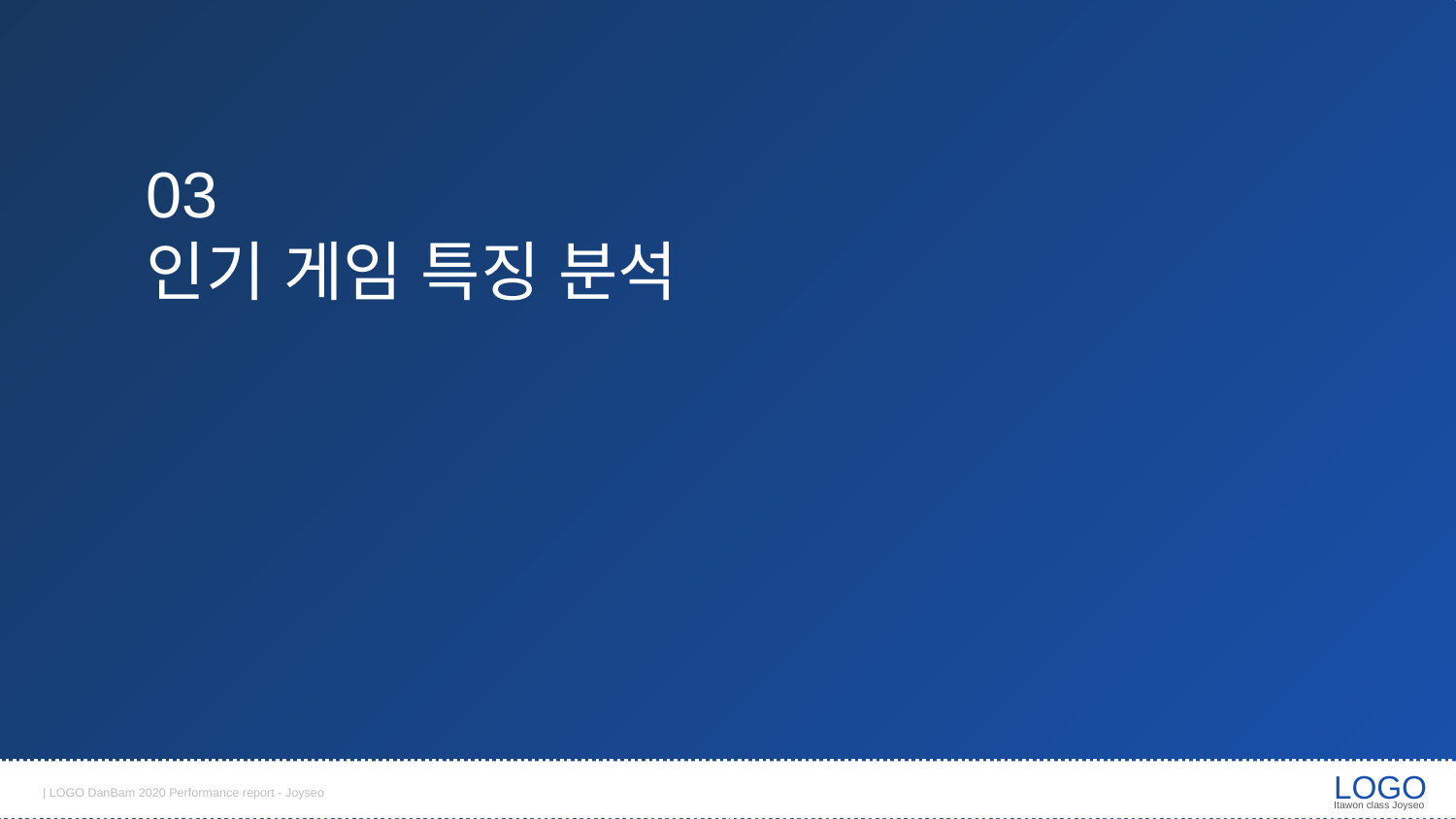

03
인기 게임 특징 분석
LOGO
Itawon class Joyseo